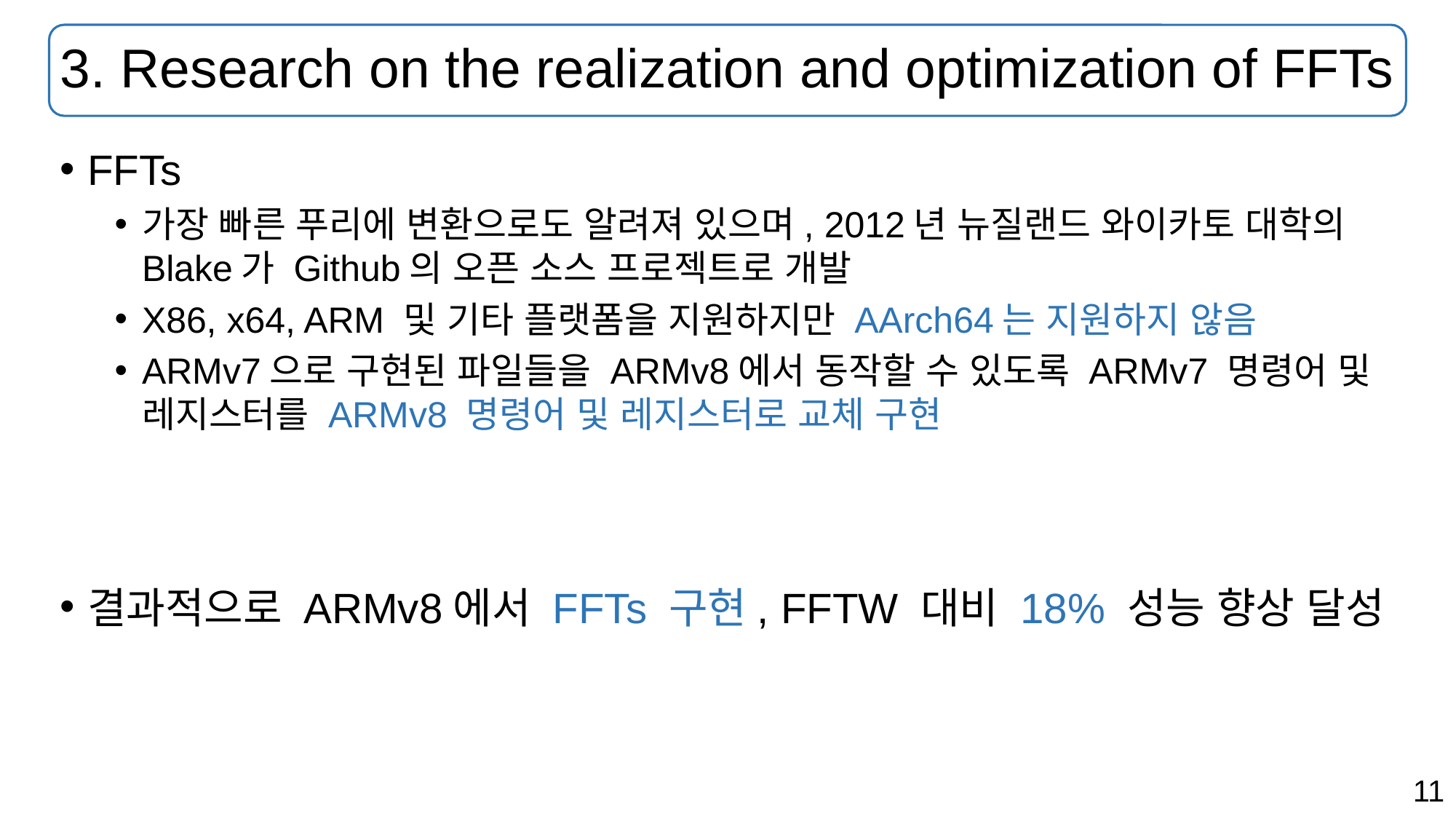

# 3. Research on the realization and optimization of FFTs
FFTs
가장 빠른 푸리에 변환으로도 알려져 있으며, 2012년 뉴질랜드 와이카토 대학의 Blake가 Github의 오픈 소스 프로젝트로 개발
X86, x64, ARM 및 기타 플랫폼을 지원하지만 AArch64는 지원하지 않음
ARMv7으로 구현된 파일들을 ARMv8에서 동작할 수 있도록 ARMv7 명령어 및 레지스터를 ARMv8 명령어 및 레지스터로 교체 구현

결과적으로 ARMv8에서 FFTs 구현, FFTW 대비 18% 성능 향상 달성